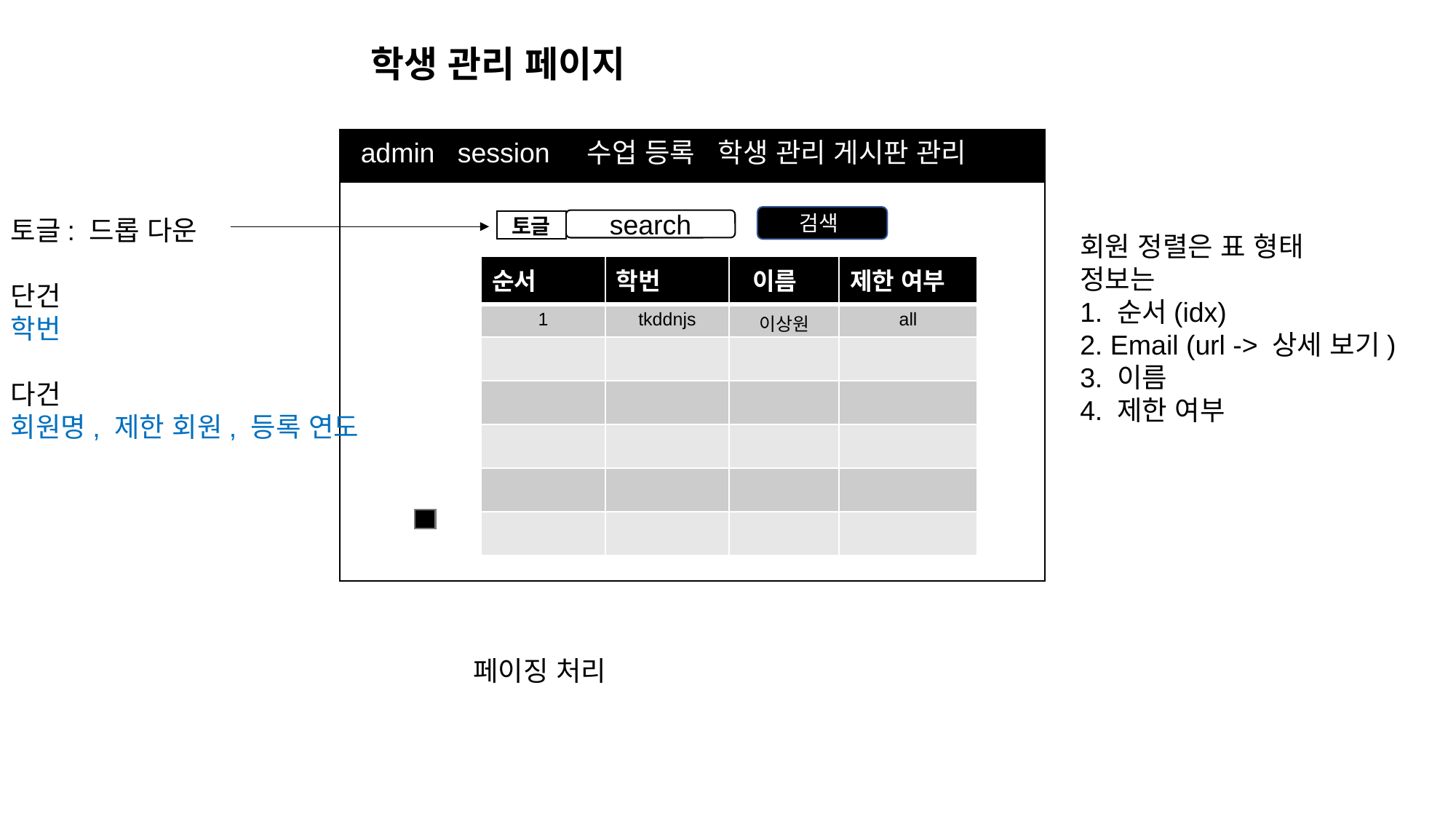

학생 관리 페이지

admin   session    수업 등록   학생 관리 게시판 관리
검색
토글: 드롭 다운
단건
학번

다건
회원명, 제한 회원, 등록 연도

search
토글
회원 정렬은 표 형태
정보는
1. 순서(idx)
2. Email (url -> 상세 보기)
3. 이름
4. 제한 여부

| 순서 | 학번 | 이름 | 제한 여부 |
| --- | --- | --- | --- |
| 1 | tkddnjs | 이상원 | all |
|  |  |  |  |
|  |  |  |  |
|  |  |  |  |
|  |  |  |  |
|  |  |  |  |

페이징 처리